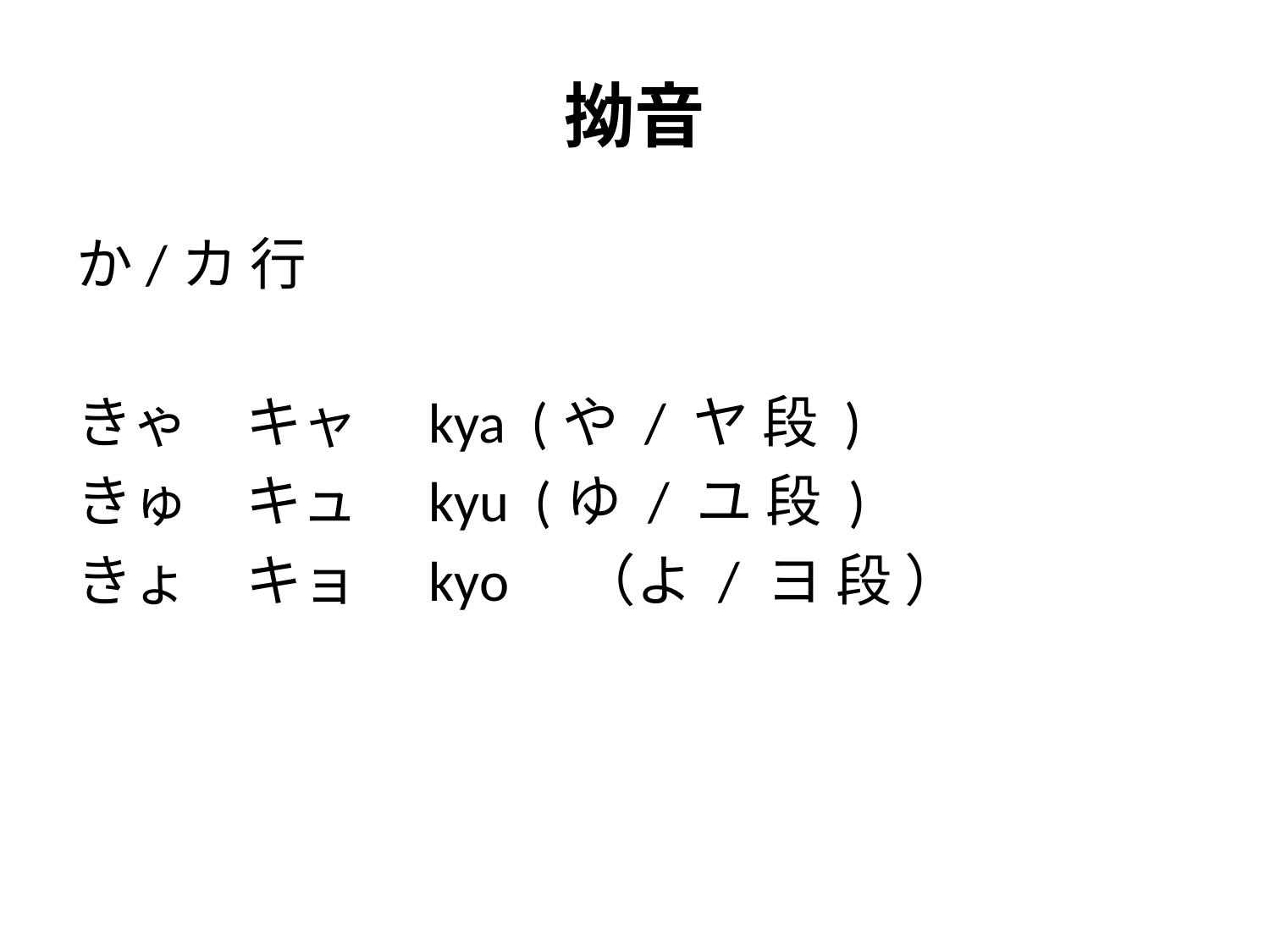

# 拗音
か/カ 行

きゃ　キャ　kya  (や / ヤ 段 )
きゅ　キュ　kyu  (ゆ / ユ 段 )
きょ　キョ　kyo　（よ / ヨ 段 ）